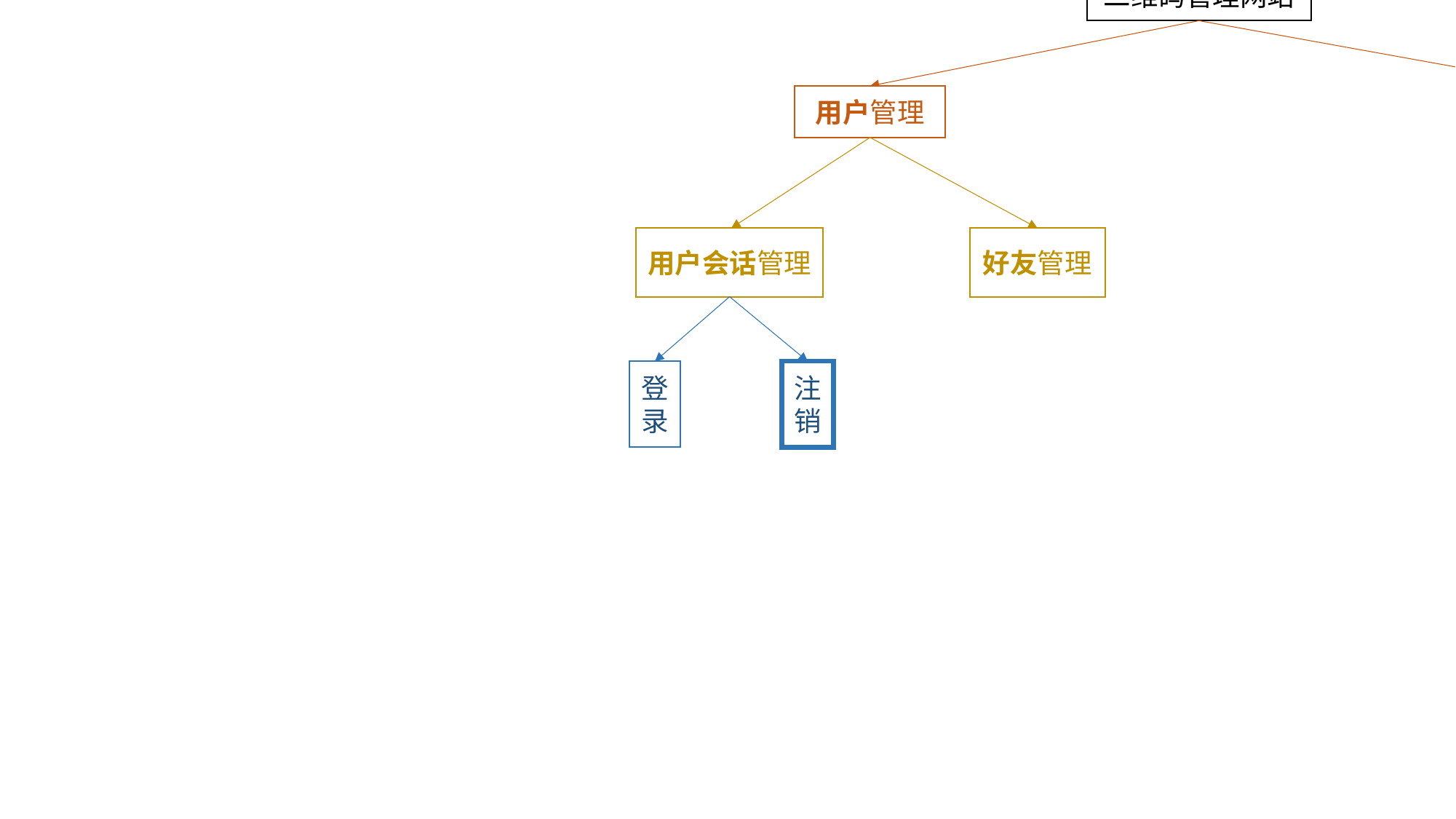

二维码管理网站
二维码管理
用户管理
用户会话管理
好友管理
登录
注销